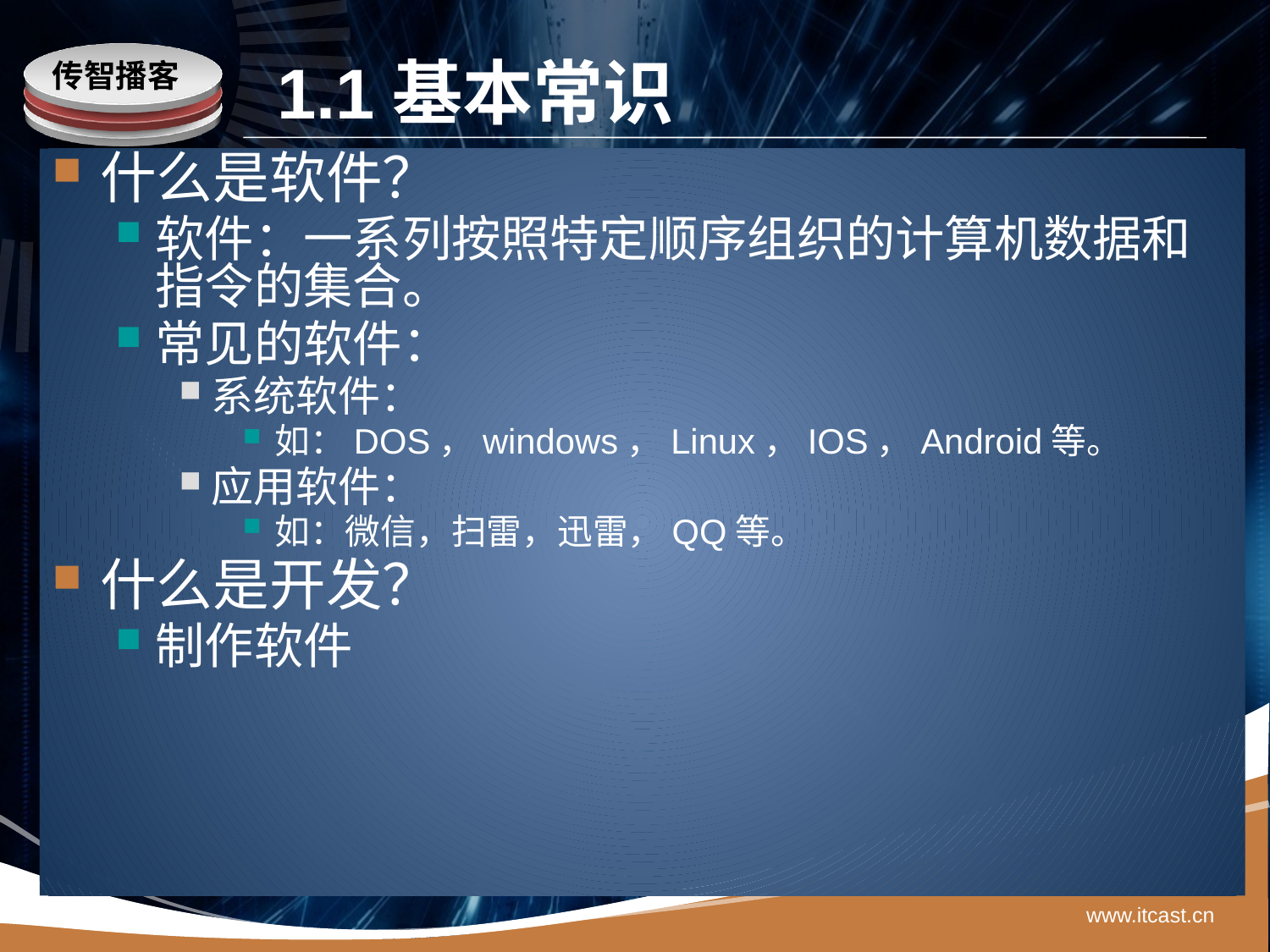

# 1.1基本常识
传智播客
什么是软件？
软件：一系列按照特定顺序组织的计算机数据和指令的集合。
常见的软件：
系统软件：
如：DOS，windows，Linux，IOS，Android等。
应用软件：
如：微信，扫雷，迅雷，QQ等。
什么是开发？
制作软件
www.itcast.cn